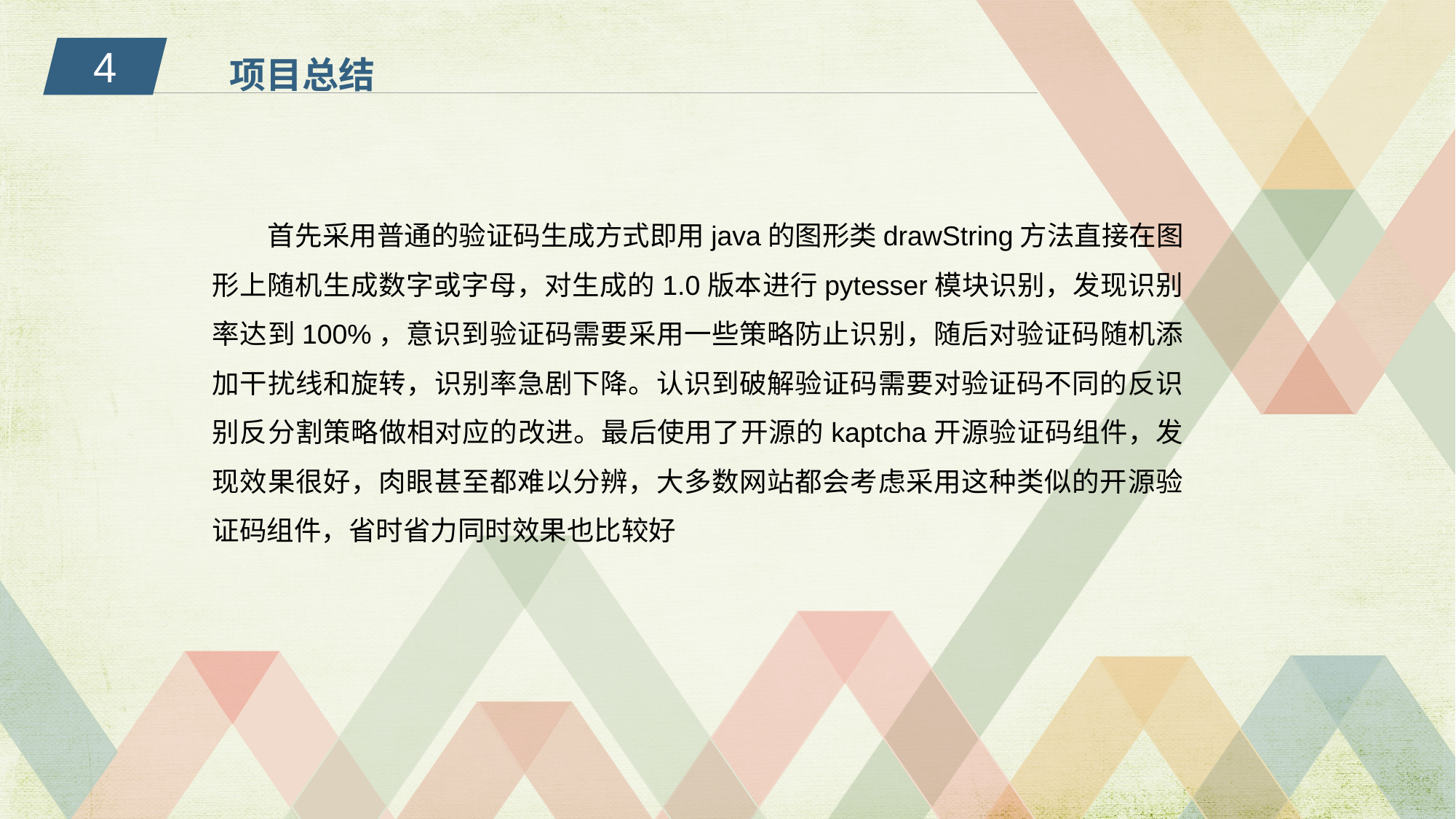

项目总结
4

  首先采用普通的验证码生成方式即用java的图形类drawString方法直接在图形上随机生成数字或字母，对生成的1.0版本进行pytesser模块识别，发现识别率达到100%，意识到验证码需要采用一些策略防止识别，随后对验证码随机添加干扰线和旋转，识别率急剧下降。认识到破解验证码需要对验证码不同的反识别反分割策略做相对应的改进。最后使用了开源的kaptcha开源验证码组件，发现效果很好，肉眼甚至都难以分辨，大多数网站都会考虑采用这种类似的开源验证码组件，省时省力同时效果也比较好